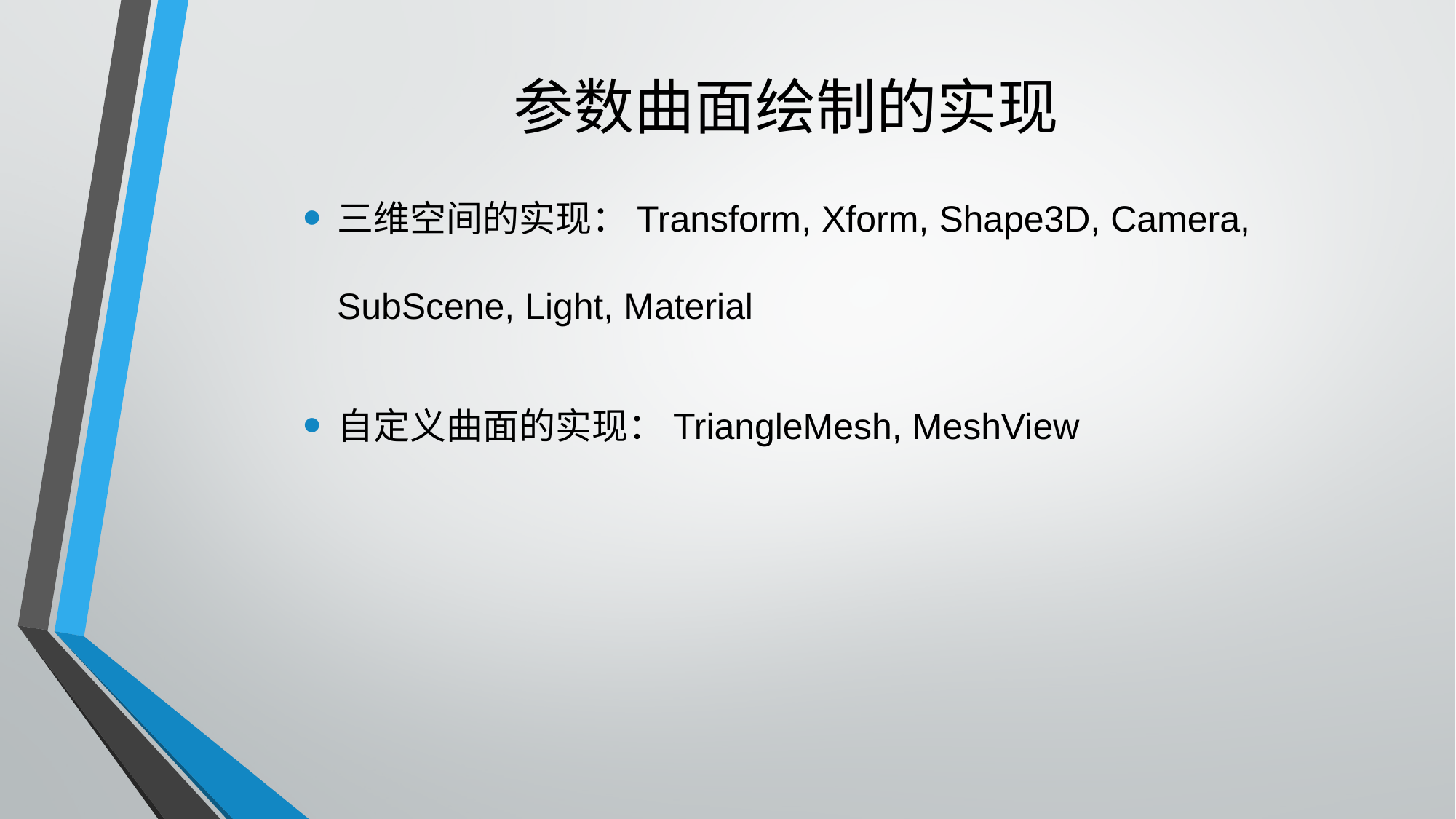

# 参数曲面绘制的实现
三维空间的实现：Transform, Xform, Shape3D, Camera, 							SubScene, Light, Material

自定义曲面的实现：TriangleMesh, MeshView